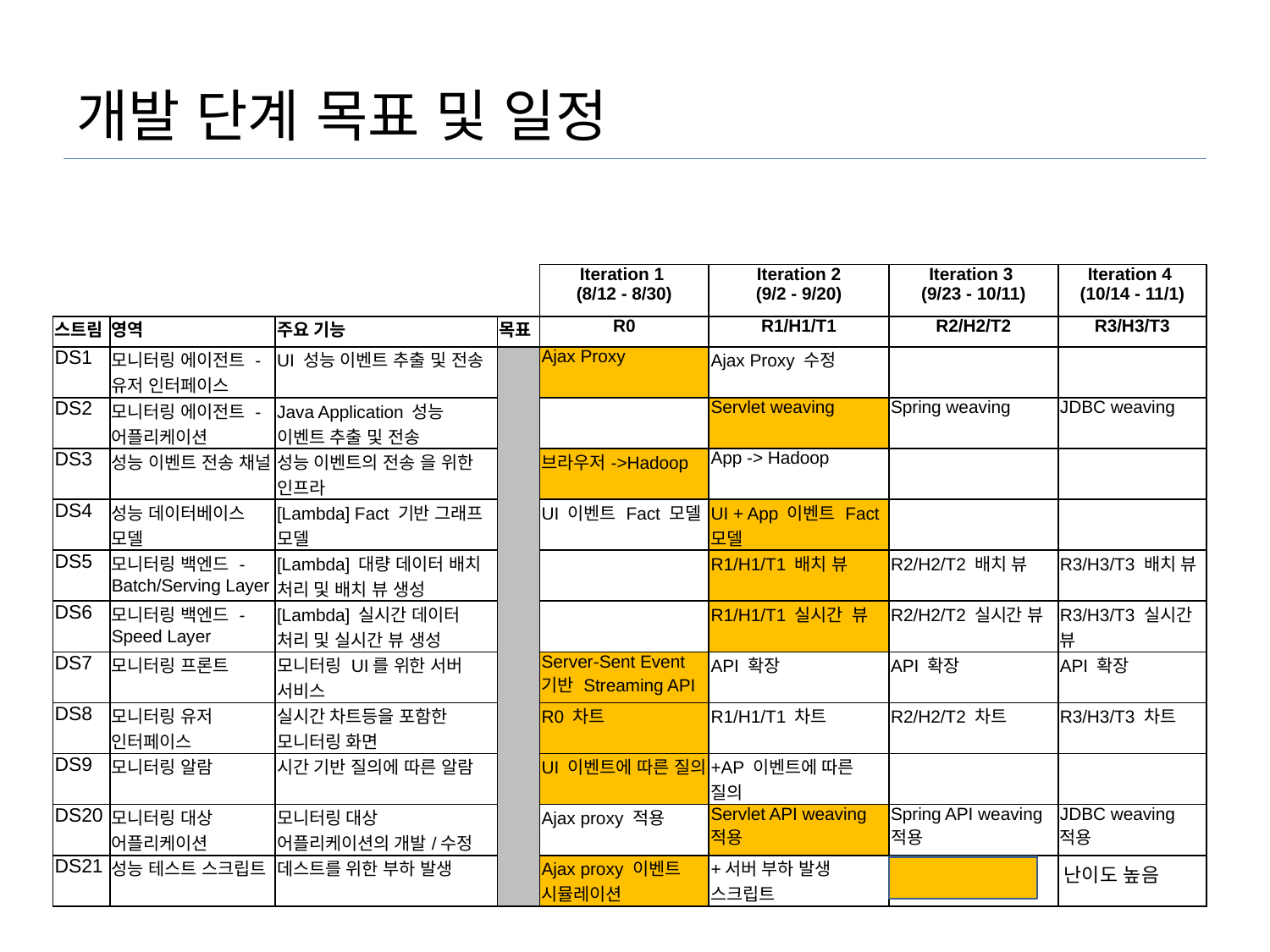

# 개발 단계 목표 및 일정
|  |  |  |  | Iteration 1 (8/12 - 8/30) | Iteration 2 (9/2 - 9/20) | Iteration 3 (9/23 - 10/11) | Iteration 4 (10/14 - 11/1) |
| --- | --- | --- | --- | --- | --- | --- | --- |
| 스트림 | 영역 | 주요 기능 | 목표 | R0 | R1/H1/T1 | R2/H2/T2 | R3/H3/T3 |
| DS1 | 모니터링 에이전트 - 유저 인터페이스 | UI 성능 이벤트 추출 및 전송 |  | Ajax Proxy | Ajax Proxy 수정 |  |  |
| DS2 | 모니터링 에이전트 - 어플리케이션 | Java Application 성능 이벤트 추출 및 전송 |  |  | Servlet weaving | Spring weaving | JDBC weaving |
| DS3 | 성능 이벤트 전송 채널 | 성능 이벤트의 전송 을 위한 인프라 |  | 브라우저->Hadoop | App -> Hadoop |  |  |
| DS4 | 성능 데이터베이스 모델 | [Lambda] Fact 기반 그래프 모델 |  | UI 이벤트 Fact 모델 | UI + App 이벤트 Fact 모델 |  |  |
| DS5 | 모니터링 백엔드 - Batch/Serving Layer | [Lambda] 대량 데이터 배치 처리 및 배치 뷰 생성 |  |  | R1/H1/T1 배치 뷰 | R2/H2/T2 배치 뷰 | R3/H3/T3 배치 뷰 |
| DS6 | 모니터링 백엔드 - Speed Layer | [Lambda] 실시간 데이터 처리 및 실시간 뷰 생성 |  |  | R1/H1/T1 실시간 뷰 | R2/H2/T2 실시간 뷰 | R3/H3/T3 실시간 뷰 |
| DS7 | 모니터링 프론트 | 모니터링 UI를 위한 서버 서비스 |  | Server-Sent Event 기반 Streaming API | API 확장 | API 확장 | API 확장 |
| DS8 | 모니터링 유저 인터페이스 | 실시간 차트등을 포함한 모니터링 화면 |  | R0 차트 | R1/H1/T1 차트 | R2/H2/T2 차트 | R3/H3/T3 차트 |
| DS9 | 모니터링 알람 | 시간 기반 질의에 따른 알람 |  | UI 이벤트에 따른 질의 | +AP 이벤트에 따른 질의 |  |  |
| DS20 | 모니터링 대상 어플리케이션 | 모니터링 대상 어플리케이션의 개발/수정 |  | Ajax proxy 적용 | Servlet API weaving 적용 | Spring API weaving 적용 | JDBC weaving 적용 |
| DS21 | 성능 테스트 스크립트 | 데스트를 위한 부하 발생 |  | Ajax proxy 이벤트 시뮬레이션 | +서버 부하 발생 스크립트 |  |  |

난이도 높음